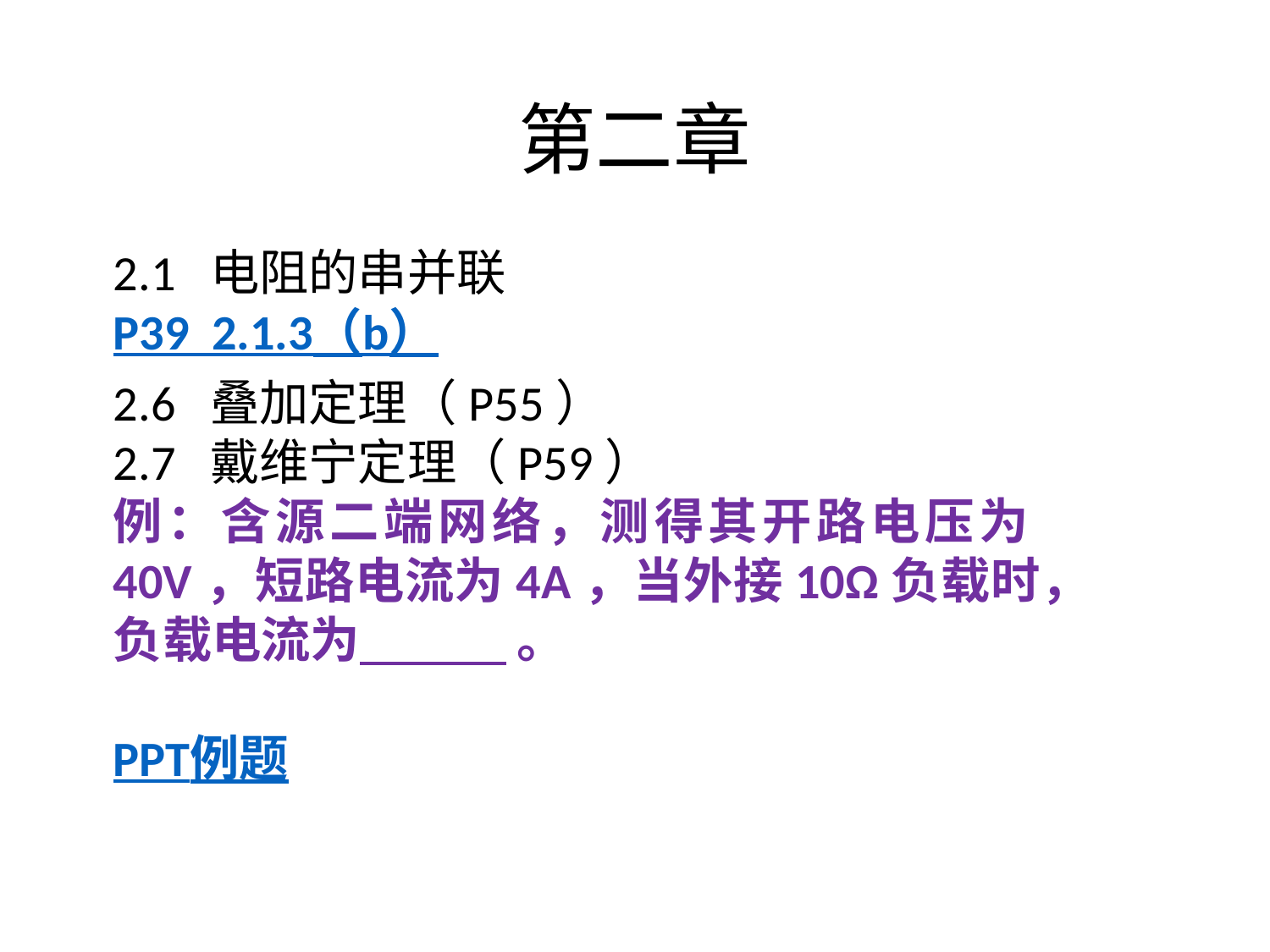

# 第二章
2.1  电阻的串并联
P39  2.1.3（b）
2.6  叠加定理（P55）
2.7  戴维宁定理（P59）
例：含源二端网络，测得其开路电压为40V，短路电流为4A，当外接10Ω负载时，负载电流为              。

PPT例题